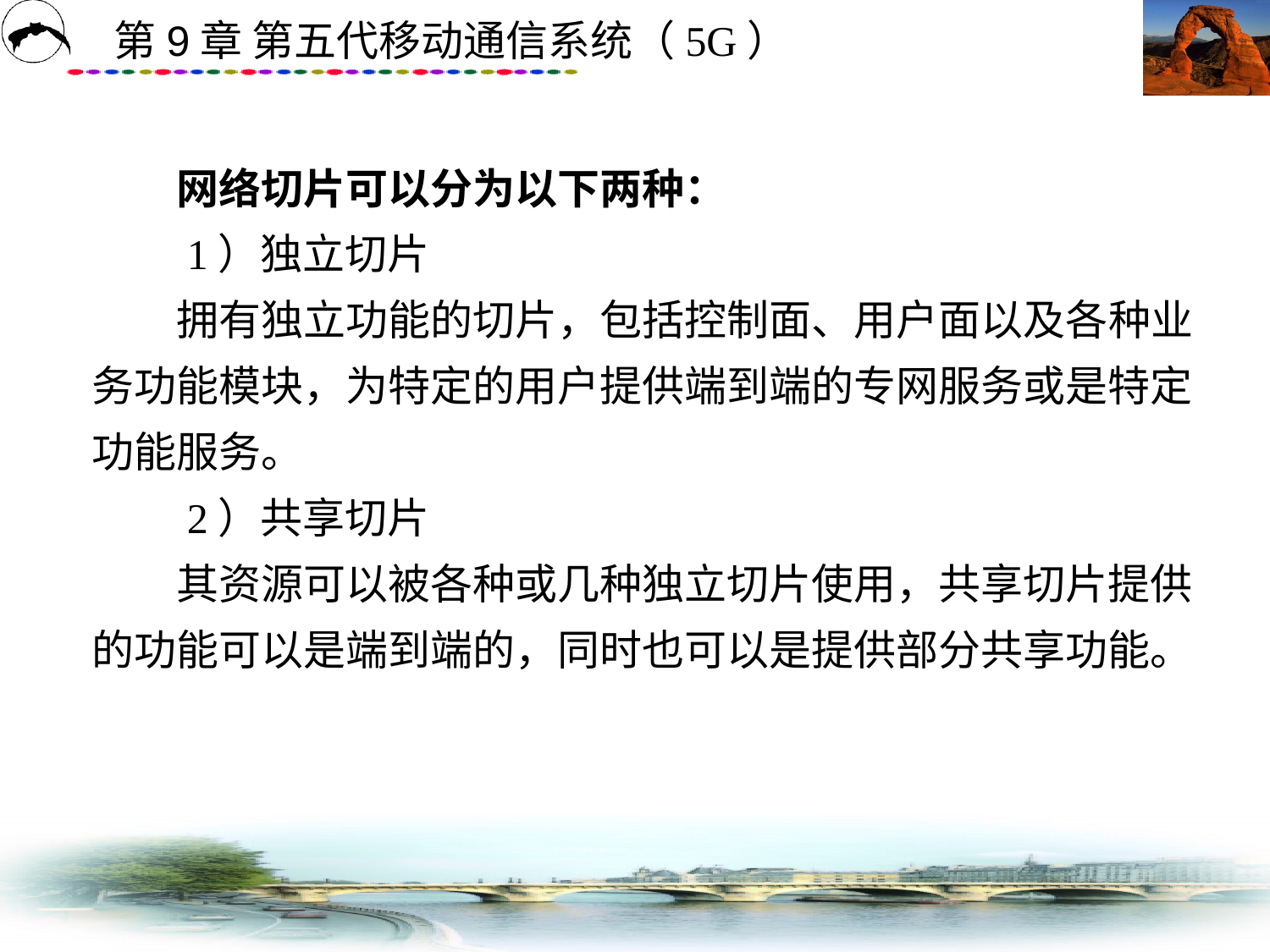

# 网络切片可以分为以下两种： 　　1）独立切片 　　拥有独立功能的切片，包括控制面、用户面以及各种业务功能模块，为特定的用户提供端到端的专网服务或是特定功能服务。 　　2）共享切片 　　其资源可以被各种或几种独立切片使用，共享切片提供的功能可以是端到端的，同时也可以是提供部分共享功能。